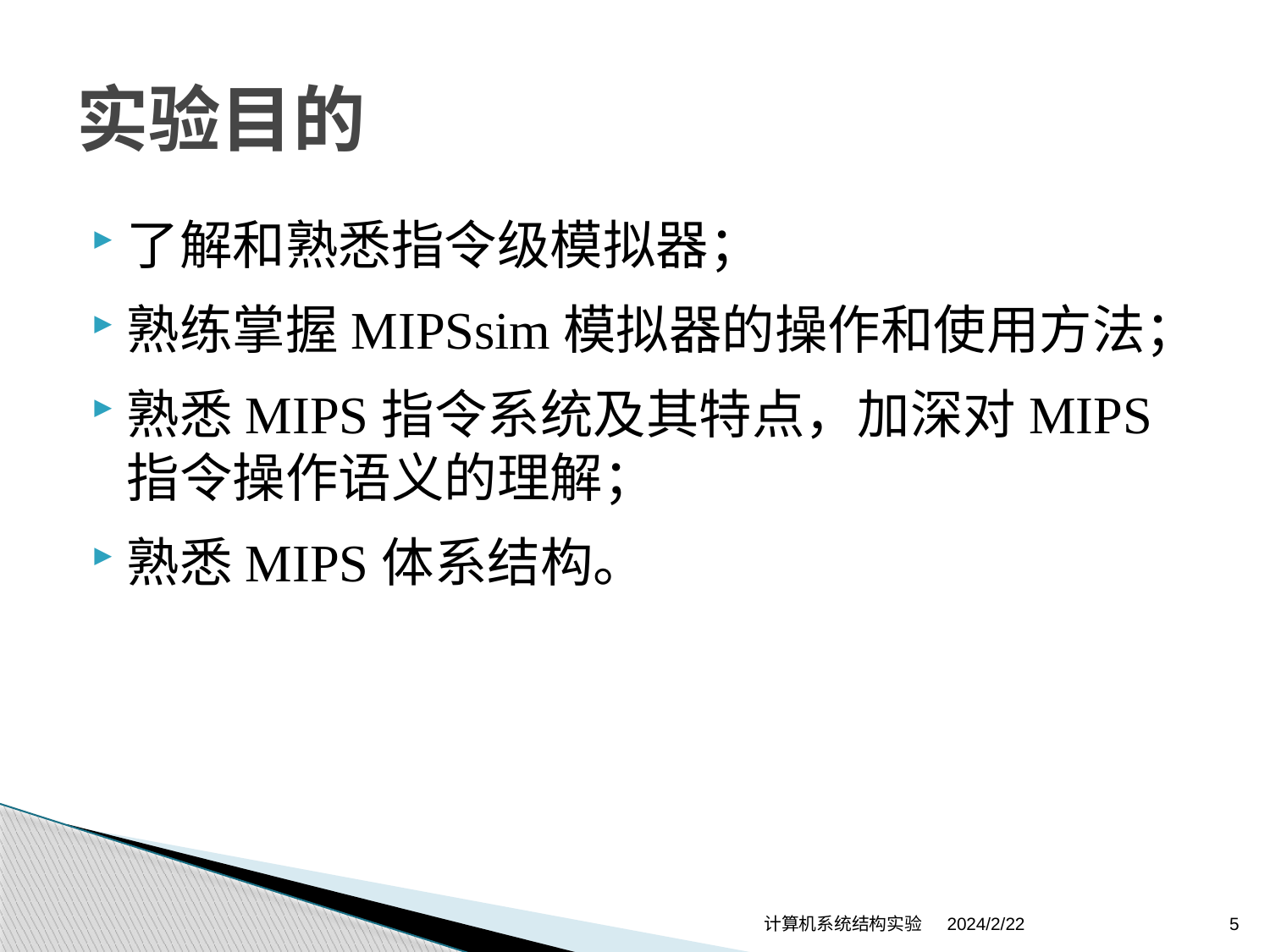

# 实验目的
了解和熟悉指令级模拟器；
熟练掌握MIPSsim模拟器的操作和使用方法；
熟悉MIPS指令系统及其特点，加深对MIPS指令操作语义的理解；
熟悉MIPS体系结构。
计算机系统结构实验
2024/2/22
5